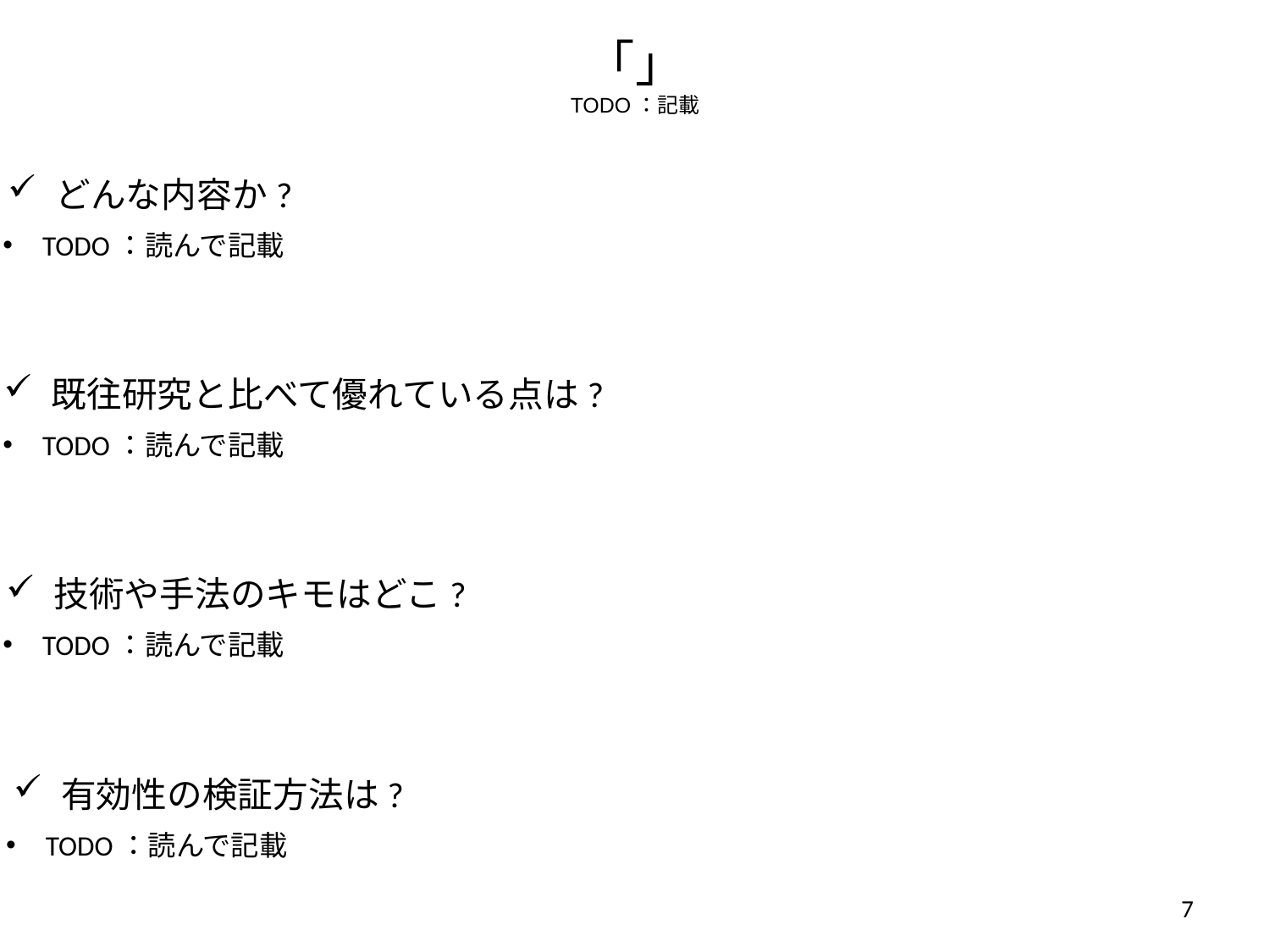

「」
TODO：記載
どんな内容か?
TODO：読んで記載
既往研究と比べて優れている点は?
TODO：読んで記載
技術や手法のキモはどこ?
TODO：読んで記載
有効性の検証方法は?
TODO：読んで記載
7